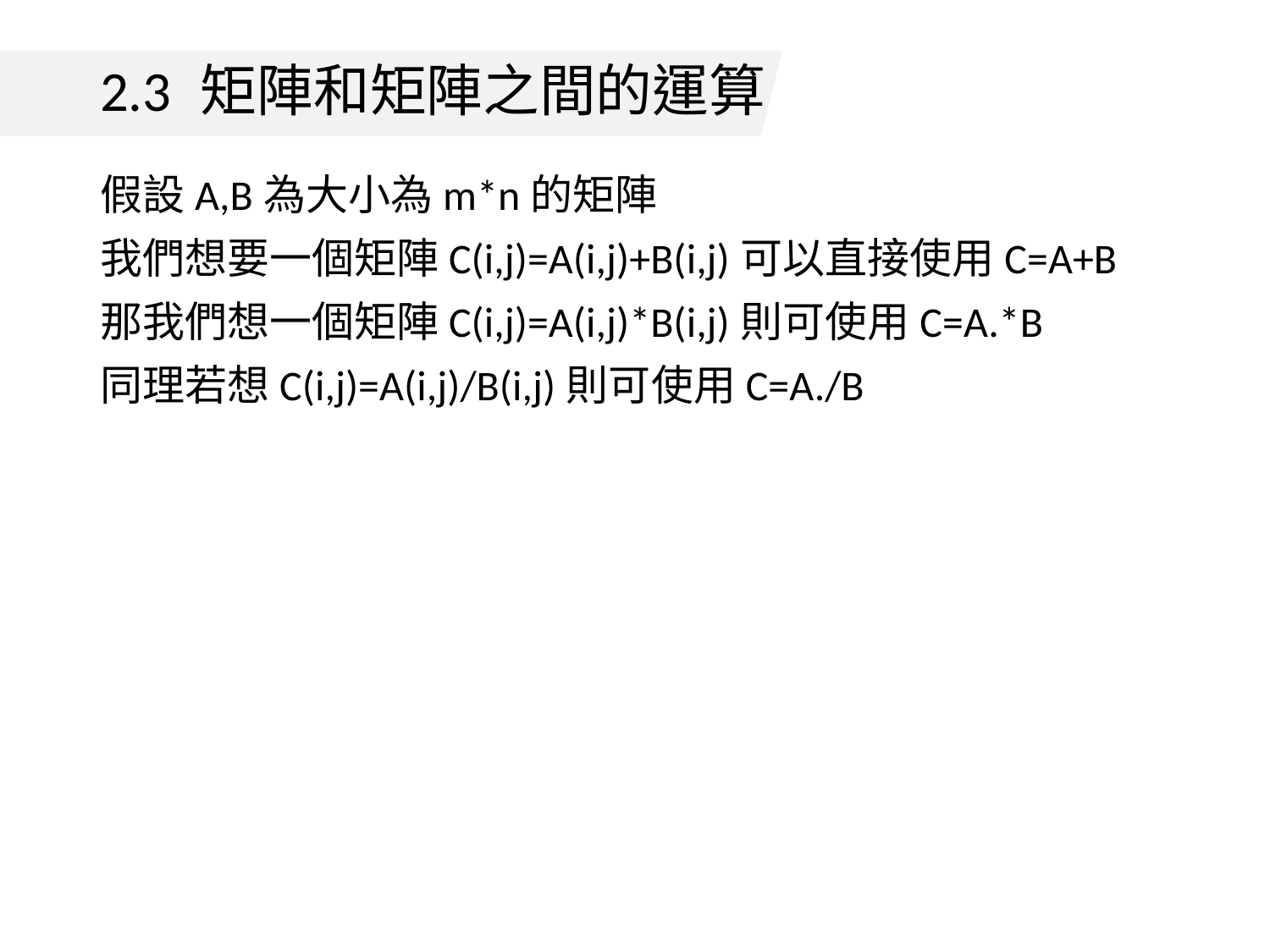

# 2.3 矩陣和矩陣之間的運算
假設A,B為大小為m*n的矩陣
我們想要一個矩陣C(i,j)=A(i,j)+B(i,j)可以直接使用C=A+B
那我們想一個矩陣C(i,j)=A(i,j)*B(i,j)則可使用C=A.*B
同理若想C(i,j)=A(i,j)/B(i,j)則可使用C=A./B